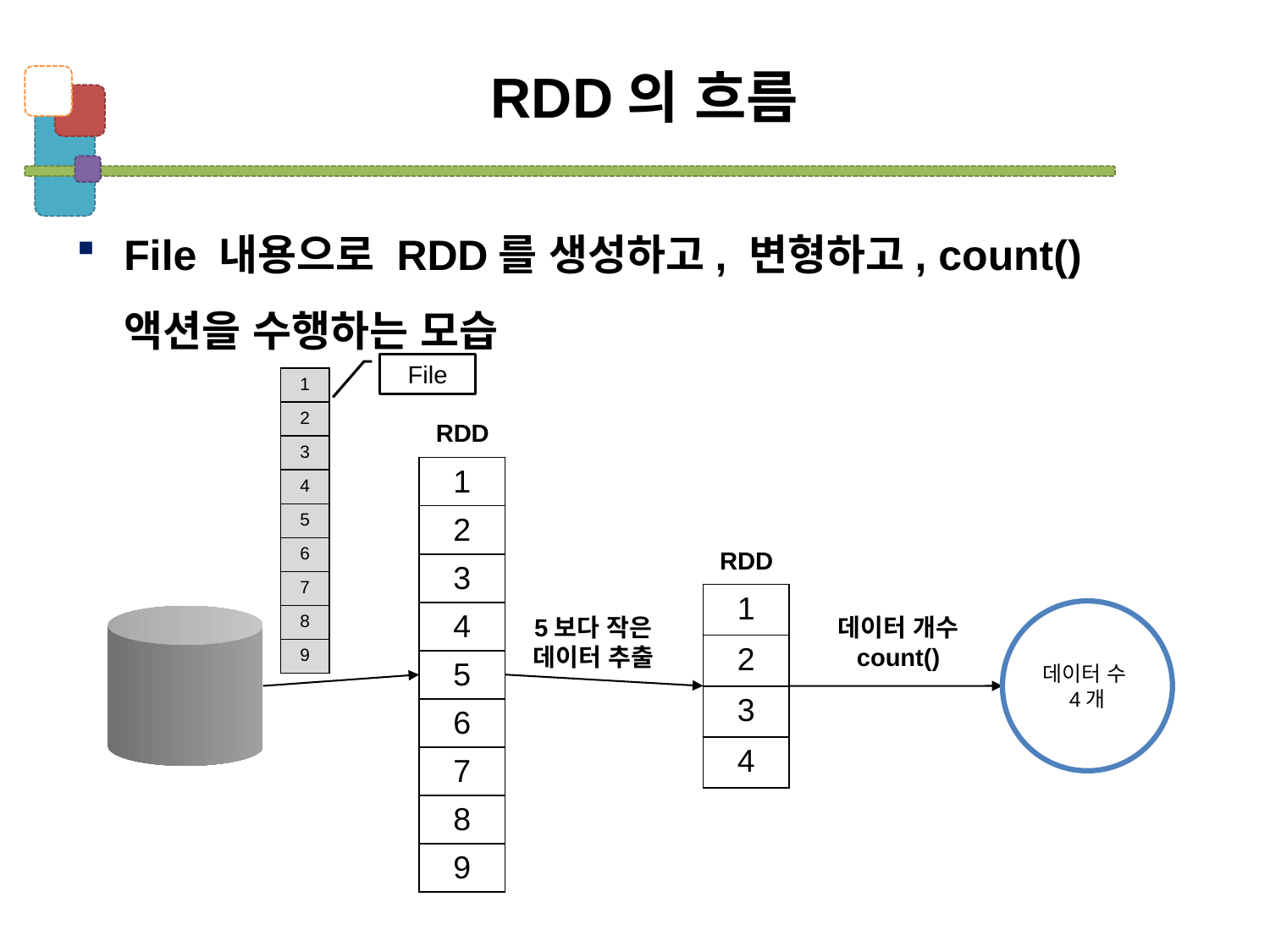

# RDD의 흐름
File 내용으로 RDD를 생성하고, 변형하고, count() 액션을 수행하는 모습
File
| 1 |
| --- |
| 2 |
| 3 |
| 4 |
| 5 |
| 6 |
| 7 |
| 8 |
| 9 |
RDD
| 1 |
| --- |
| 2 |
| 3 |
| 4 |
| 5 |
| 6 |
| 7 |
| 8 |
| 9 |
RDD
| 1 |
| --- |
| 2 |
| 3 |
| 4 |
데이터 수4개

5보다 작은
데이터 추출
데이터 개수
count()